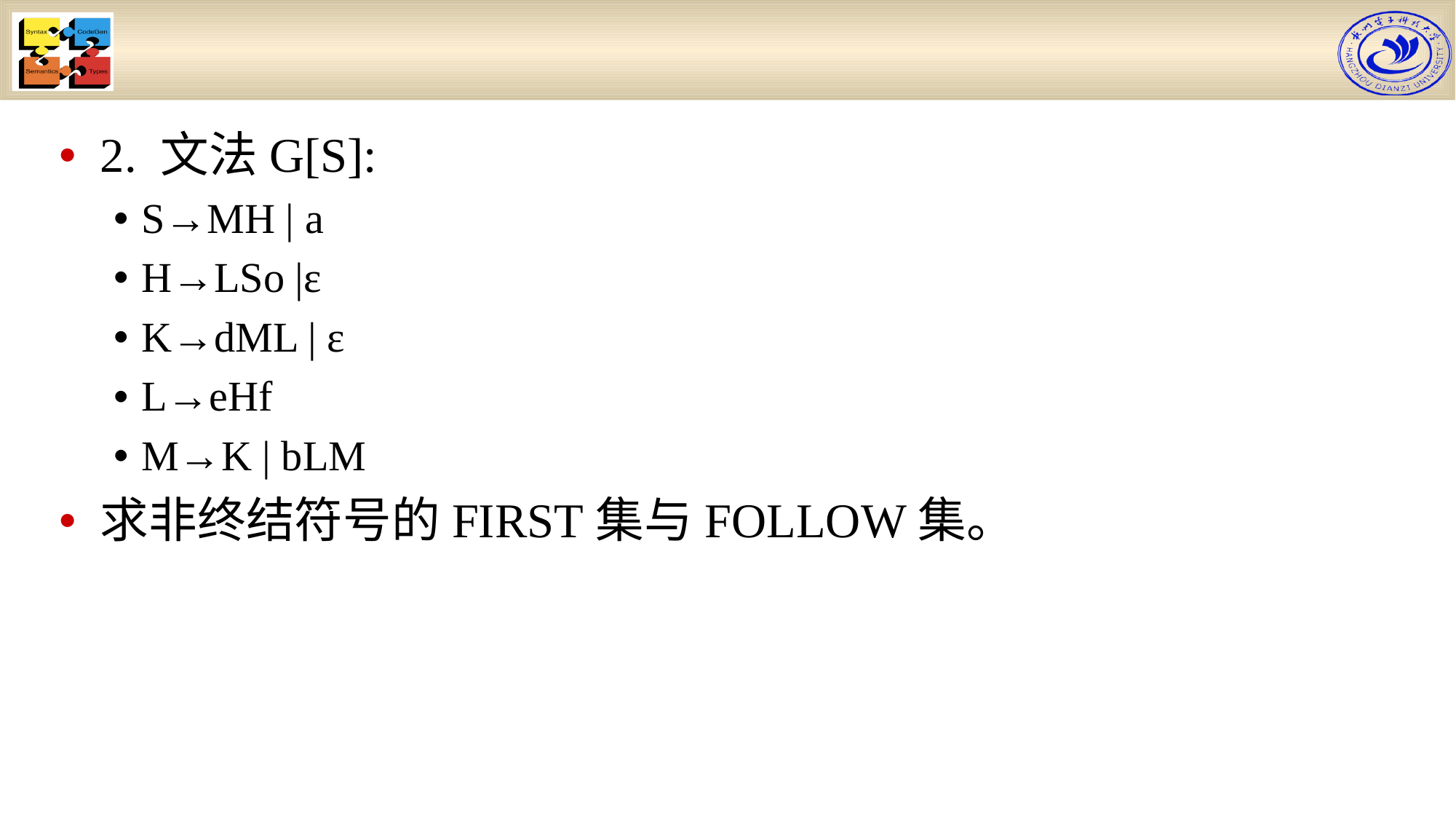

#
2. 文法G[S]:
S→MH | a
H→LSo |ε
K→dML | ε
L→eHf
M→K | bLM
求非终结符号的FIRST集与FOLLOW集。